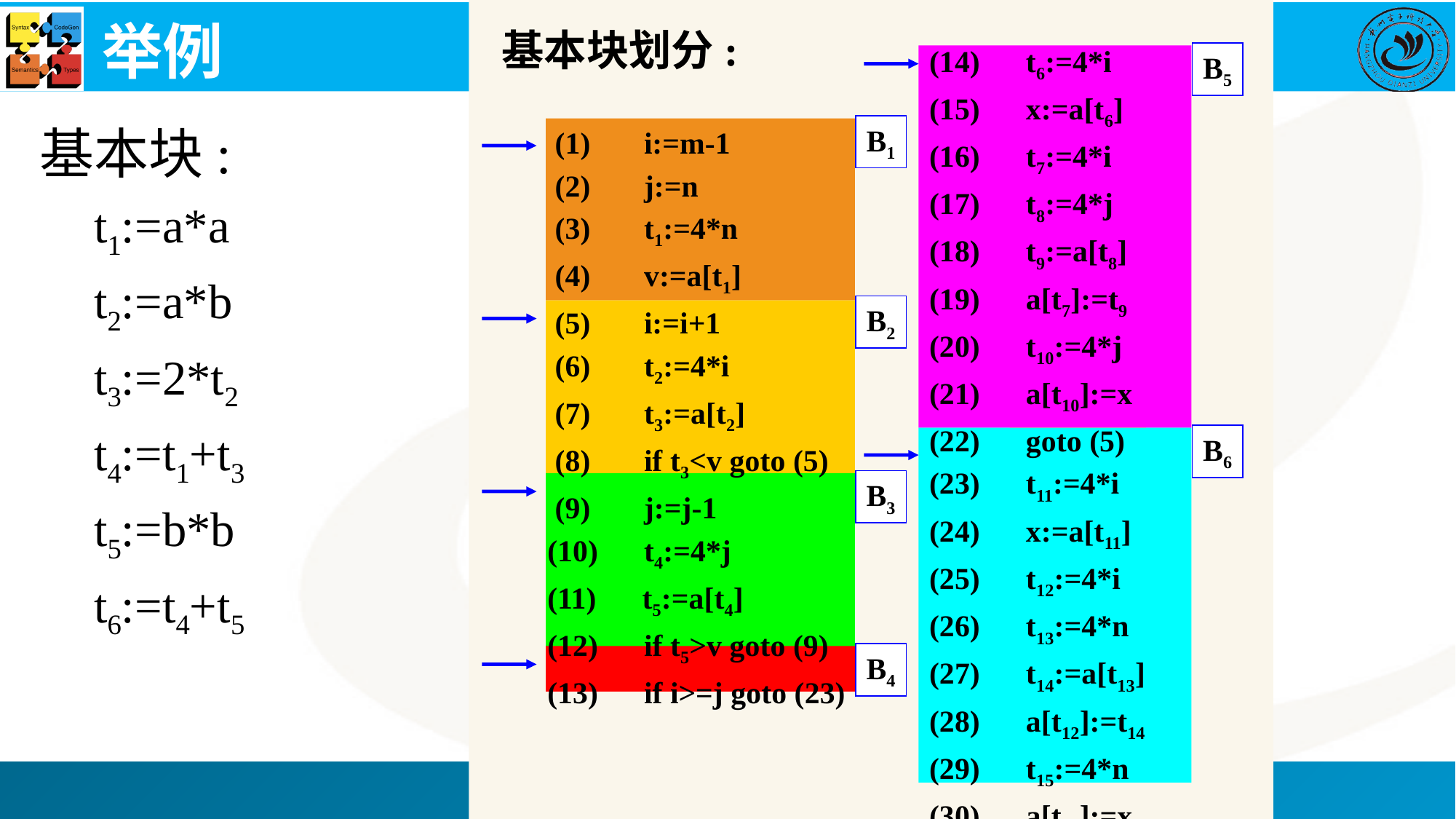

# 举例
基本块划分:
(14)      t6:=4*i
(15)      x:=a[t6]
(16)      t7:=4*i
(17)      t8:=4*j
(18)      t9:=a[t8]
(19)      a[t7]:=t9
(20)      t10:=4*j
(21)      a[t10]:=x
(22)      goto (5)
(23)      t11:=4*i
(24)      x:=a[t11]
(25)      t12:=4*i
(26)      t13:=4*n
(27)      t14:=a[t13]
(28)      a[t12]:=t14
(29)      t15:=4*n
(30)      a[t15]:=x
B5

基本块:
t1:=a*a
t2:=a*b
t3:=2*t2
t4:=t1+t3
t5:=b*b
t6:=t4+t5
B1
 (1)       i:=m-1
 (2)       j:=n
 (3)       t1:=4*n
 (4)       v:=a[t1]
 (5)       i:=i+1
 (6)       t2:=4*i
 (7)       t3:=a[t2]
 (8)       if t3<v goto (5)
 (9)       j:=j-1
(10)      t4:=4*j
(11)      t5:=a[t4]
(12)      if t5>v goto (9)
(13)      if i>=j goto (23)

B2

B6

B3

B4

15